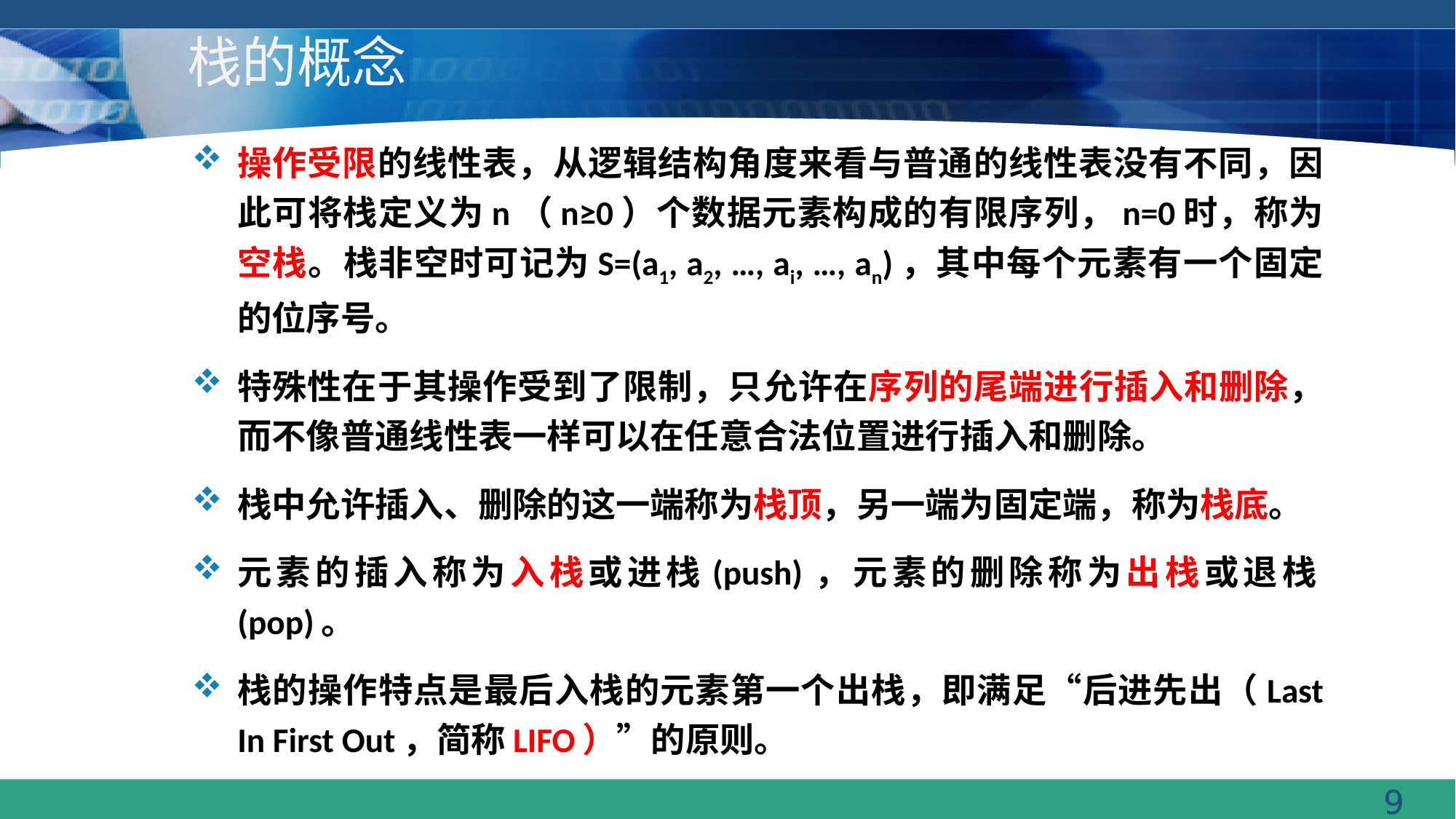

# 栈的概念
操作受限的线性表，从逻辑结构角度来看与普通的线性表没有不同，因此可将栈定义为n（n≥0）个数据元素构成的有限序列，n=0时，称为空栈。栈非空时可记为S=(a1, a2, …, ai, …, an)，其中每个元素有一个固定的位序号。
特殊性在于其操作受到了限制，只允许在序列的尾端进行插入和删除，而不像普通线性表一样可以在任意合法位置进行插入和删除。
栈中允许插入、删除的这一端称为栈顶，另一端为固定端，称为栈底。
元素的插入称为入栈或进栈(push)，元素的删除称为出栈或退栈(pop)。
栈的操作特点是最后入栈的元素第一个出栈，即满足“后进先出（Last In First Out，简称LIFO）”的原则。